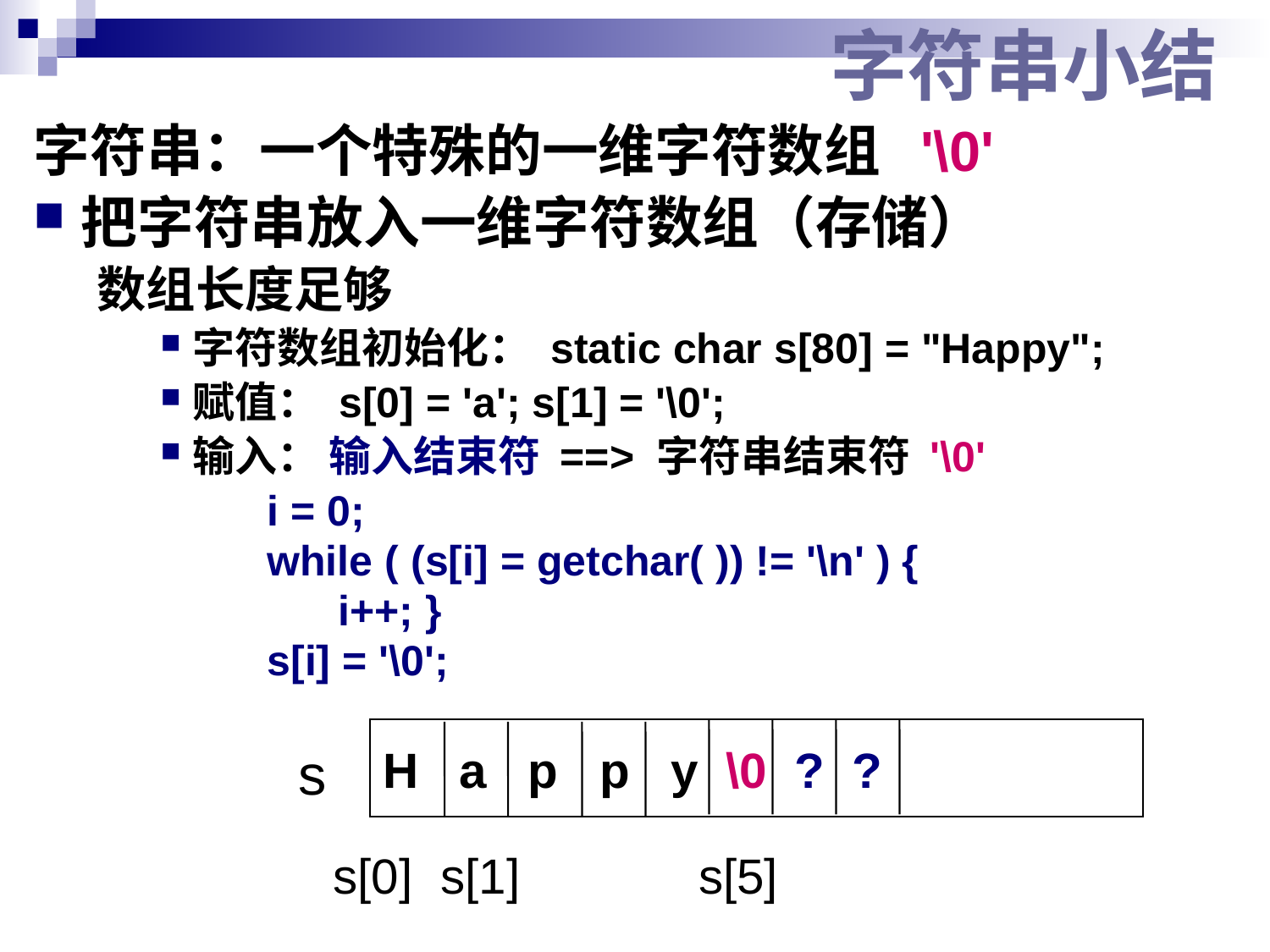

# 字符串小结
字符串：一个特殊的一维字符数组  '\0'
把字符串放入一维字符数组（存储）
数组长度足够
字符数组初始化： static char s[80] = "Happy";
赋值： s[0] = 'a'; s[1] = '\0';
输入： 输入结束符 ==> 字符串结束符 '\0'
         i = 0;
         while ( (s[i] = getchar( )) != '\n' ) {
               i++; }
         s[i] = '\0';

s
H   a   p   p   y  \0  ?  ?
 s[0]  s[1]             s[5]